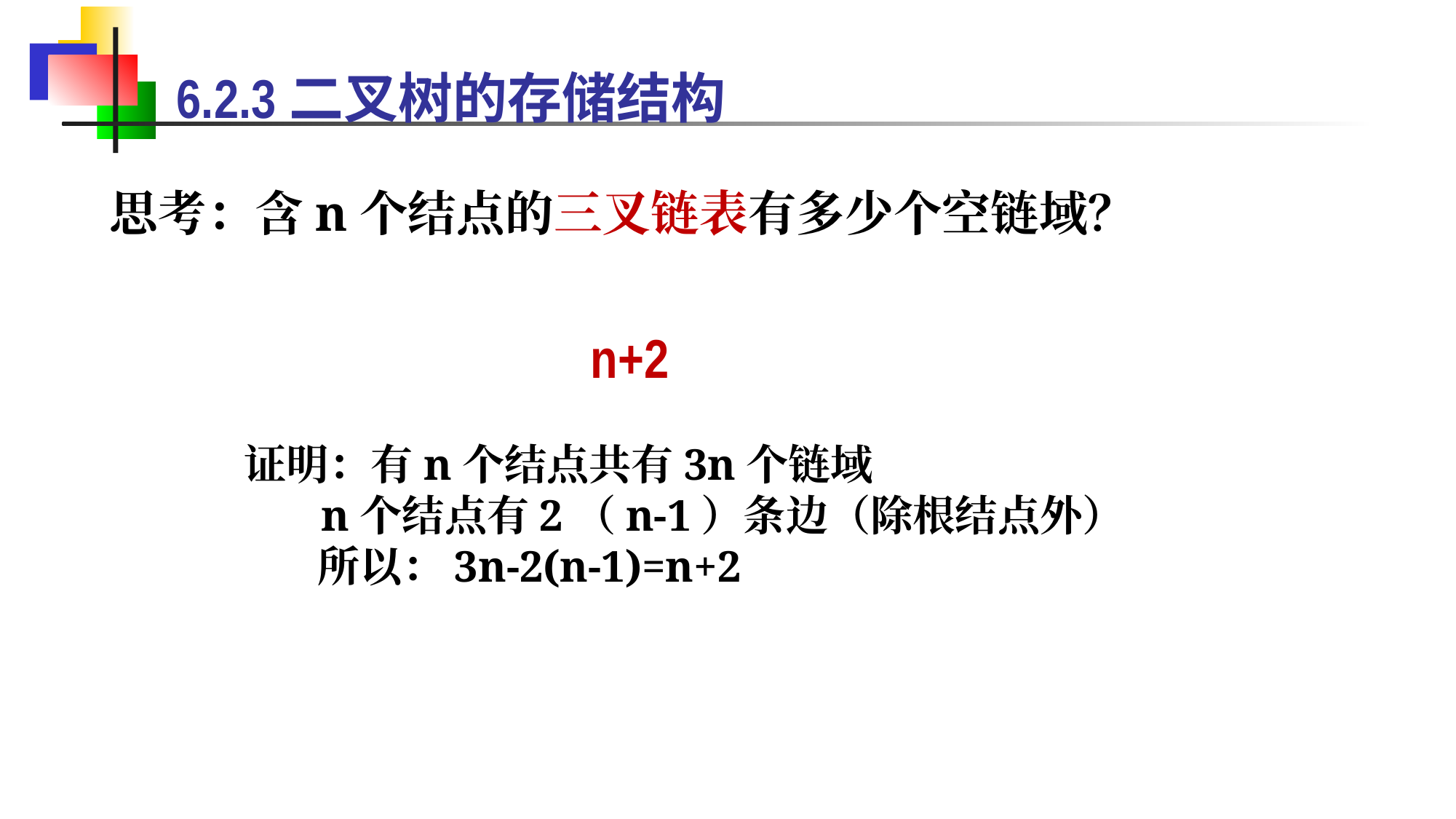

6.2.3二叉树的存储结构
思考：含n个结点的三叉链表有多少个空链域？
n+2
证明：有n个结点共有3n个链域
       n个结点有2（n-1）条边（除根结点外）
      所以：3n-2(n-1)=n+2